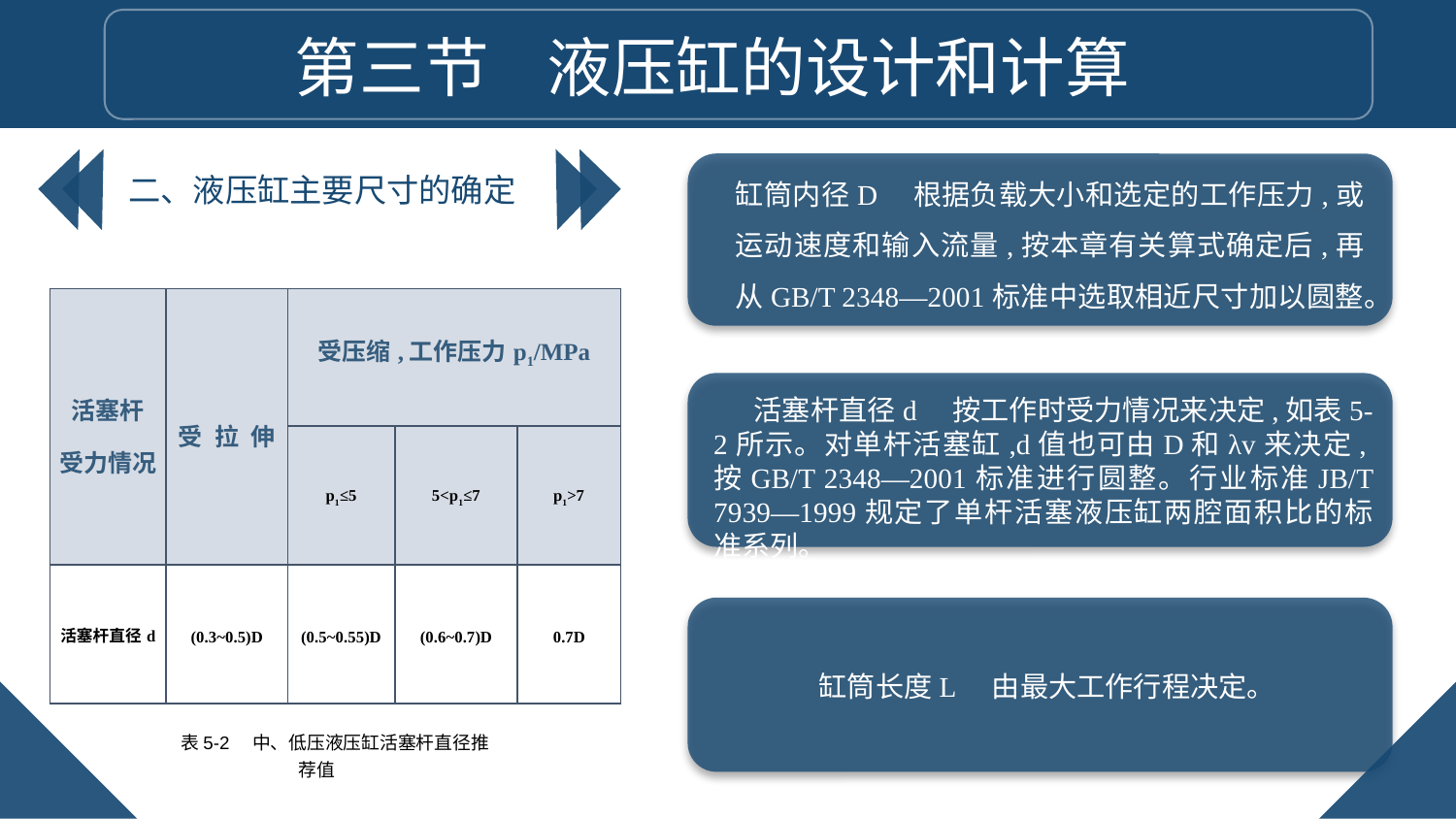

第三节    液压缸的设计和计算
缸筒内径D　根据负载大小和选定的工作压力,或运动速度和输入流量,按本章有关算式确定后,再从GB/T 2348—2001标准中选取相近尺寸加以圆整。

二、液压缸主要尺寸的确定
| 活塞杆 受力情况 | 受　拉　伸 | 受压缩,工作压力p1/MPa |  |  |
| --- | --- | --- | --- | --- |
|  |  | p1≤5 | 5<p1≤7 | p1>7 |
| 活塞杆直径d | (0.3~0.5)D | (0.5~0.55)D | (0.6~0.7)D | 0.7D |

活塞杆直径d　按工作时受力情况来决定,如表5-2所示。对单杆活塞缸,d值也可由D和λv来决定,按GB/T 2348—2001标准进行圆整。行业标准JB/T 7939—1999规定了单杆活塞液压缸两腔面积比的标准系列。

缸筒长度L　由最大工作行程决定。

表5-2　中、低压液压缸活塞杆直径推荐值